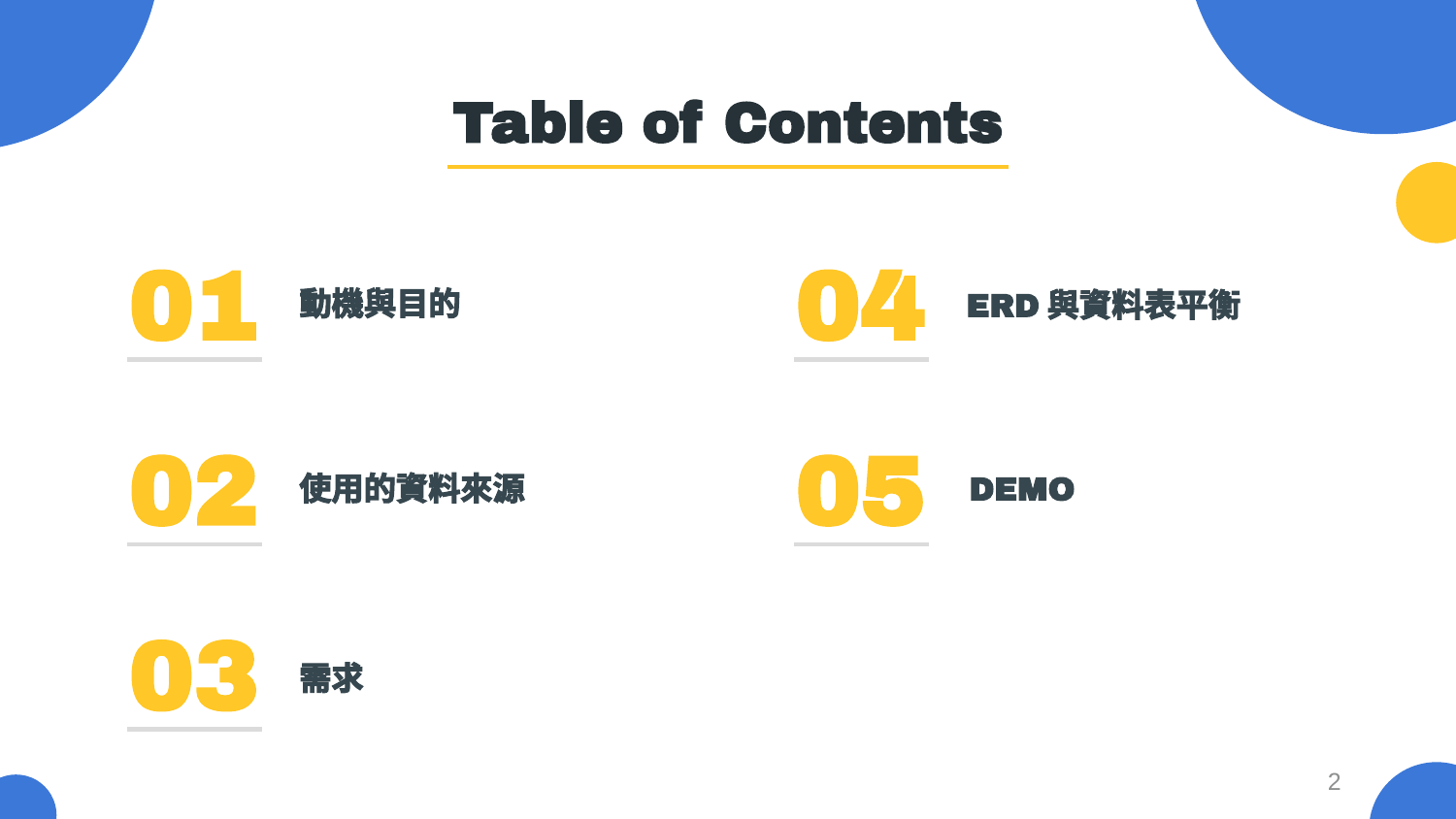

# Table of Contents
01
04
動機與目的
ERD與資料表平衡
02
05
使用的資料來源
DEMO
03
需求